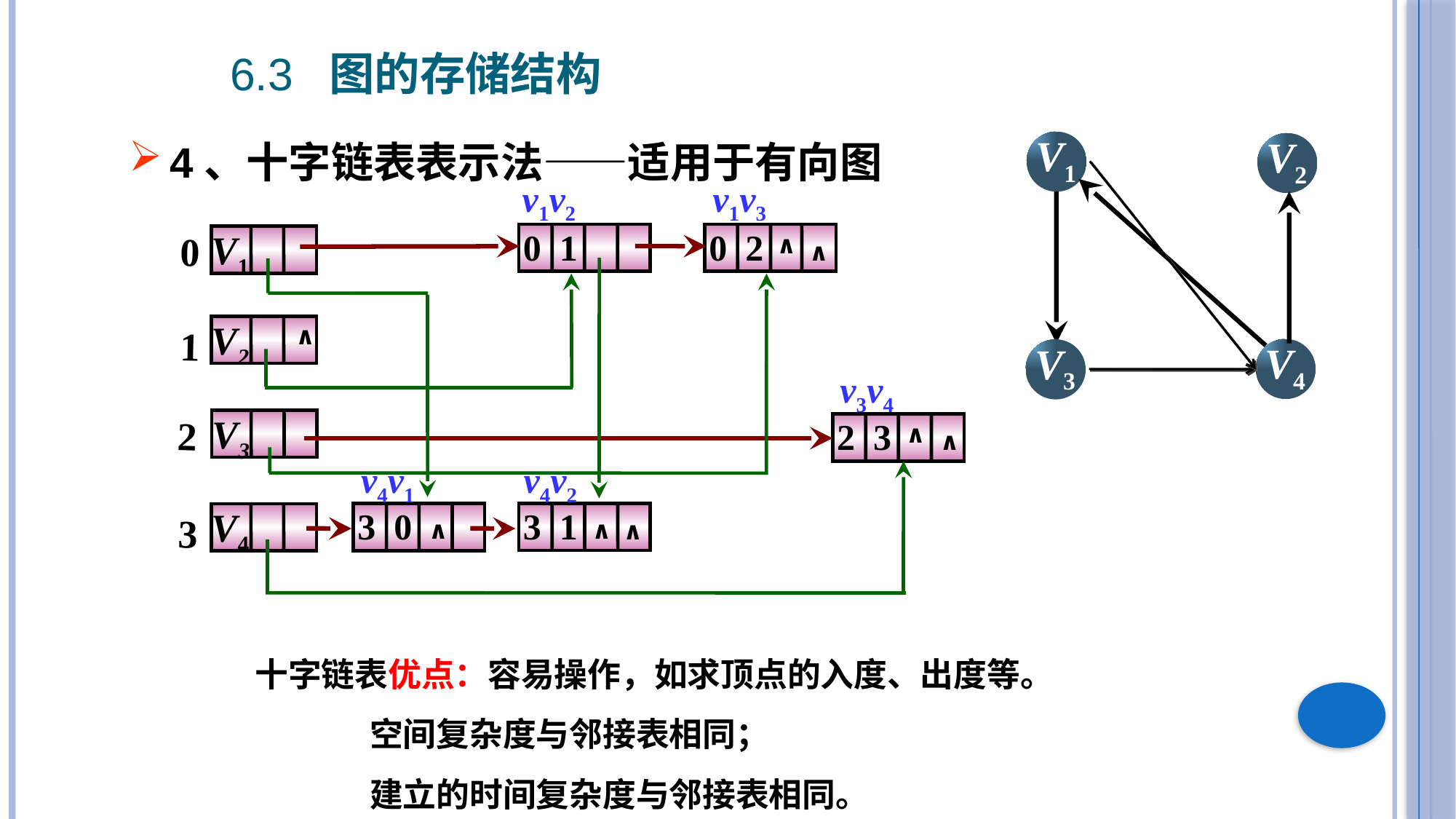

6.3  图的存储结构
4、十字链表表示法——适用于有向图

V1
V2

v1v2
v1v3

0  1

0  2     ∧

∧

V1

0
V2

1
V3

2
V4

3

∧

∧

∧
V4
V3

v3v4
∧

2  3       ∧

v4v1
v4v2
3  1     ∧

3  0

十字链表优点：容易操作，如求顶点的入度、出度等。
              空间复杂度与邻接表相同；
              建立的时间复杂度与邻接表相同。